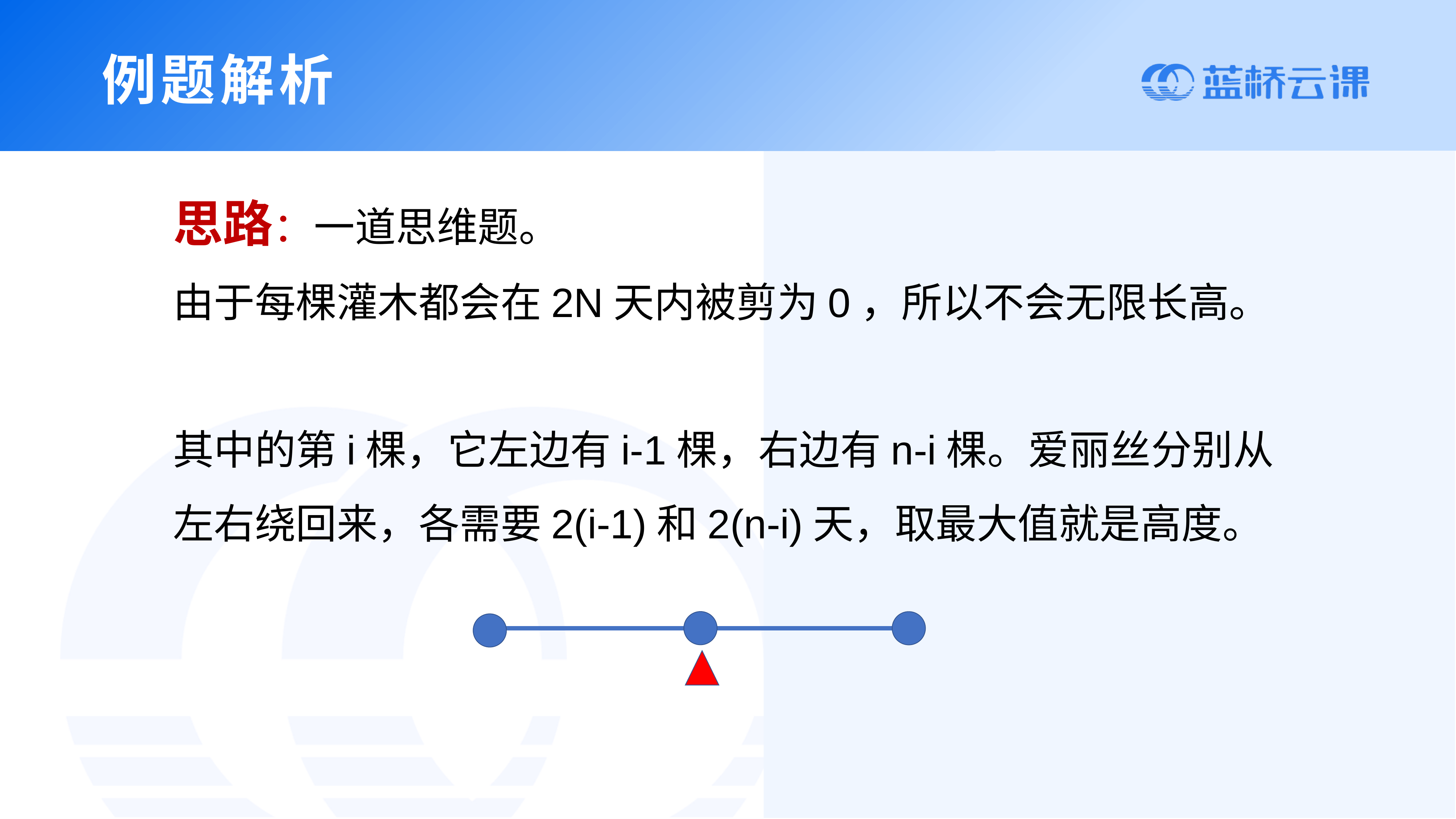

例题解析
思路：一道思维题。
由于每棵灌木都会在2N天内被剪为0，所以不会无限长高。

其中的第i棵，它左边有i-1棵，右边有n-i棵。爱丽丝分别从左右绕回来，各需要2(i-1)和2(n-i)天，取最大值就是高度。